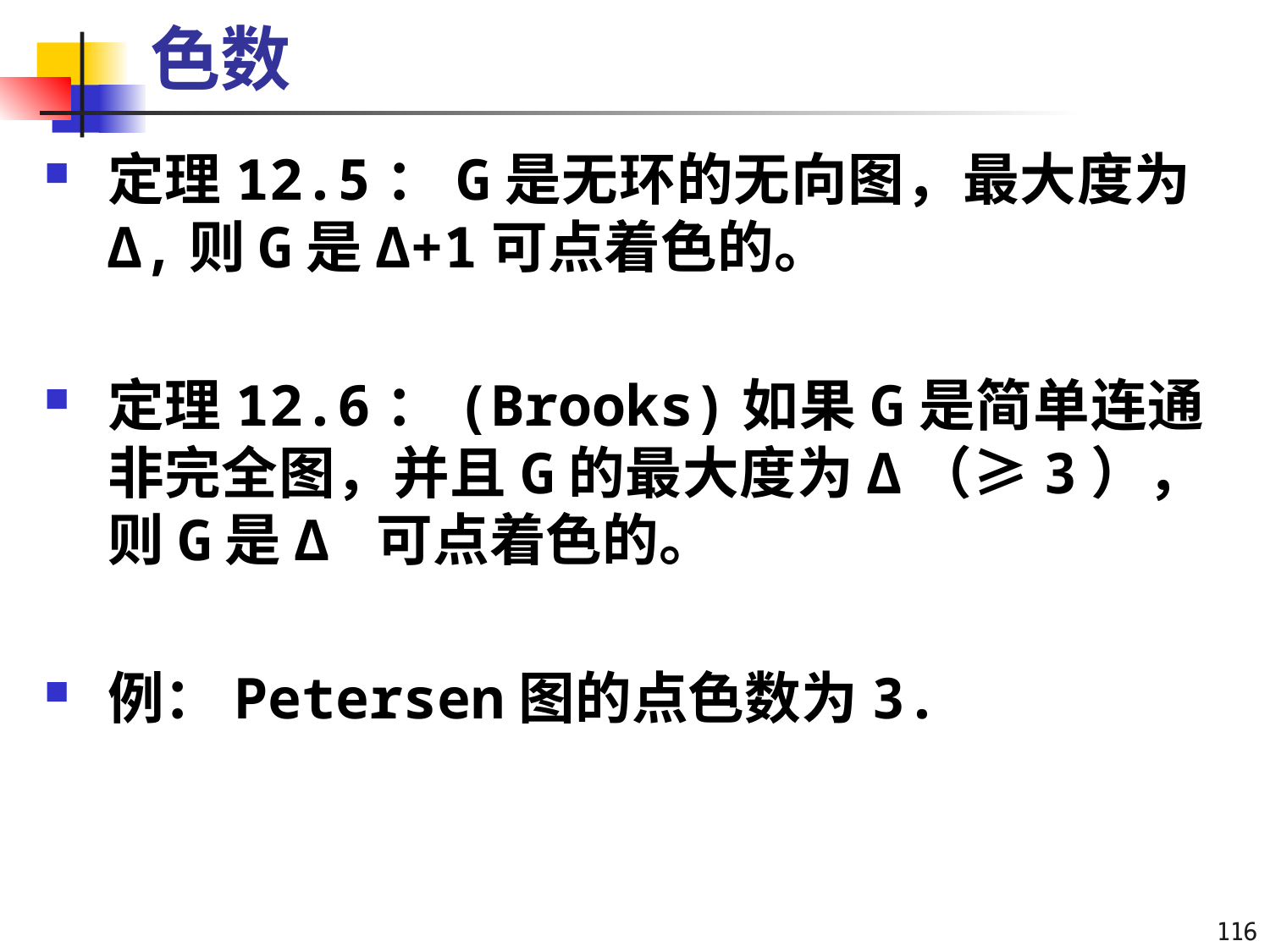

# 色数
定理12.5：G是无环的无向图，最大度为Δ,则G是Δ+1可点着色的。

定理12.6：(Brooks)如果G是简单连通非完全图，并且G的最大度为Δ（≥3），则G是Δ 可点着色的。

例：Petersen图的点色数为3.
116